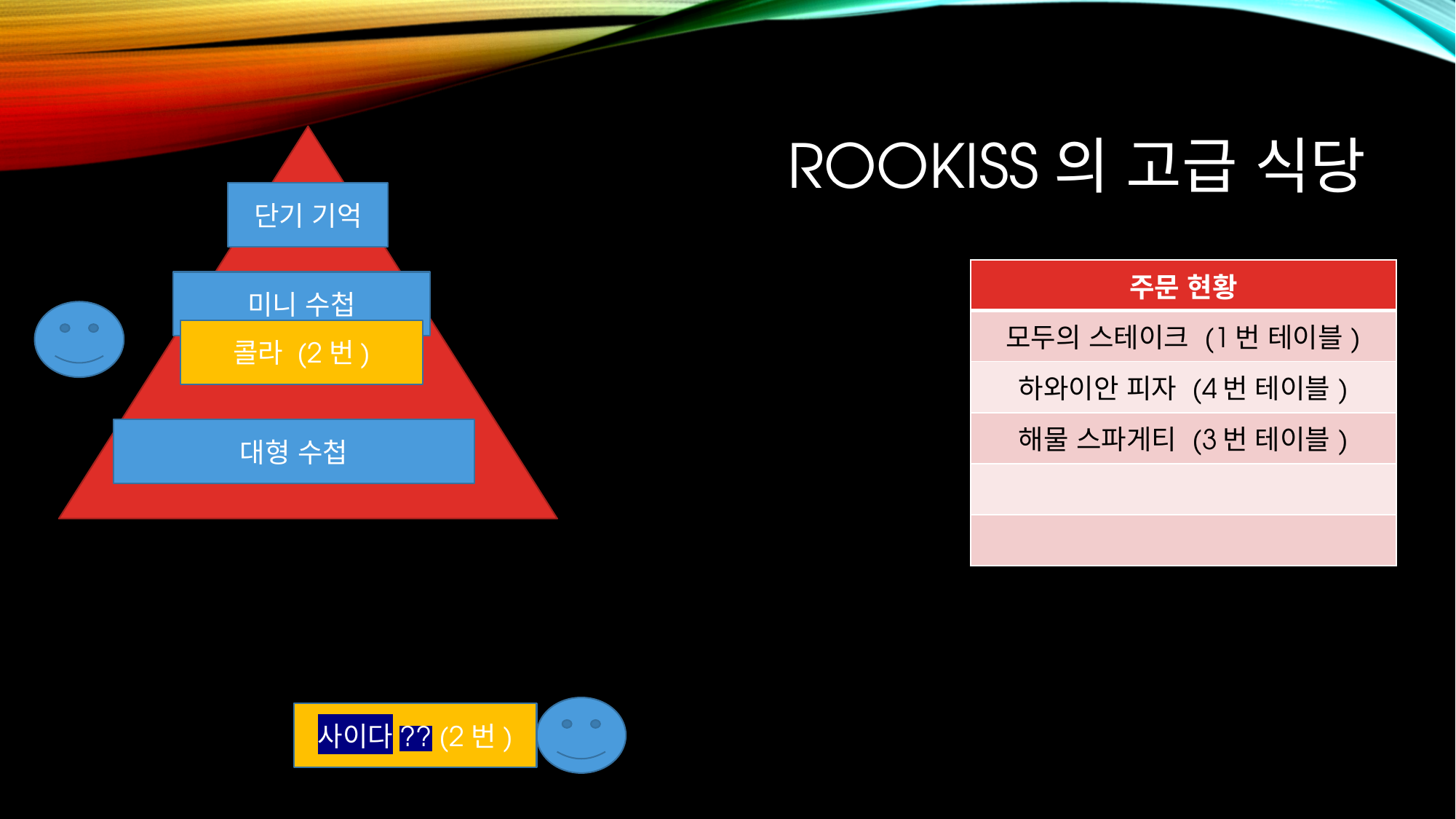

# Rookiss의 고급 식당

단기 기억
| 주문 현황 |
| --- |
| 모두의 스테이크 (1번 테이블) |
| 하와이안 피자 (4번 테이블) |
| 해물 스파게티 (3번 테이블) |
|  |
|  |
미니 수첩

콜라 (2번)
대형 수첩

사이다?? (2번)